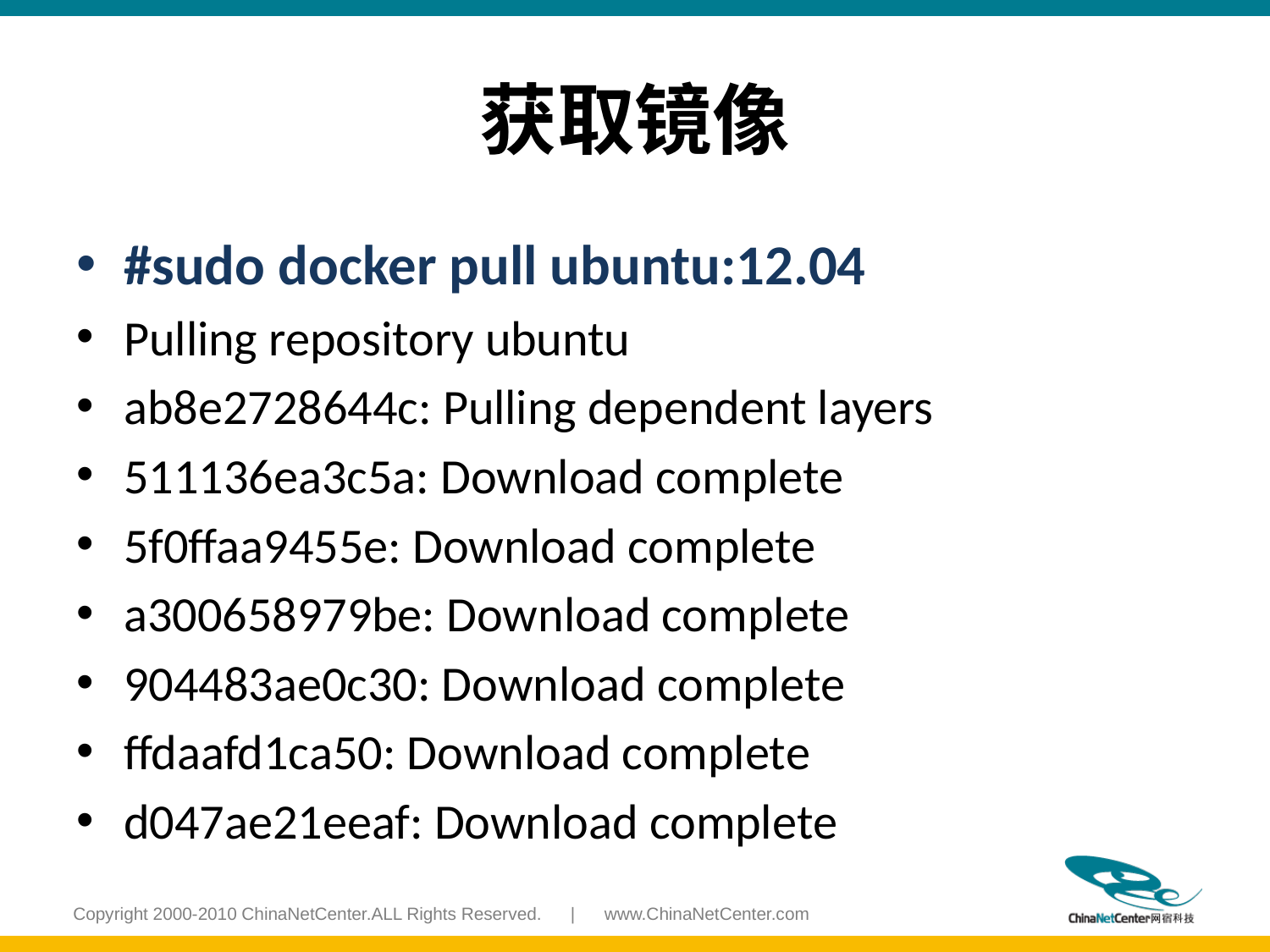

# 获取镜像
#sudo docker pull ubuntu:12.04
Pulling repository ubuntu
ab8e2728644c: Pulling dependent layers
511136ea3c5a: Download complete
5f0ffaa9455e: Download complete
a300658979be: Download complete
904483ae0c30: Download complete
ffdaafd1ca50: Download complete
d047ae21eeaf: Download complete